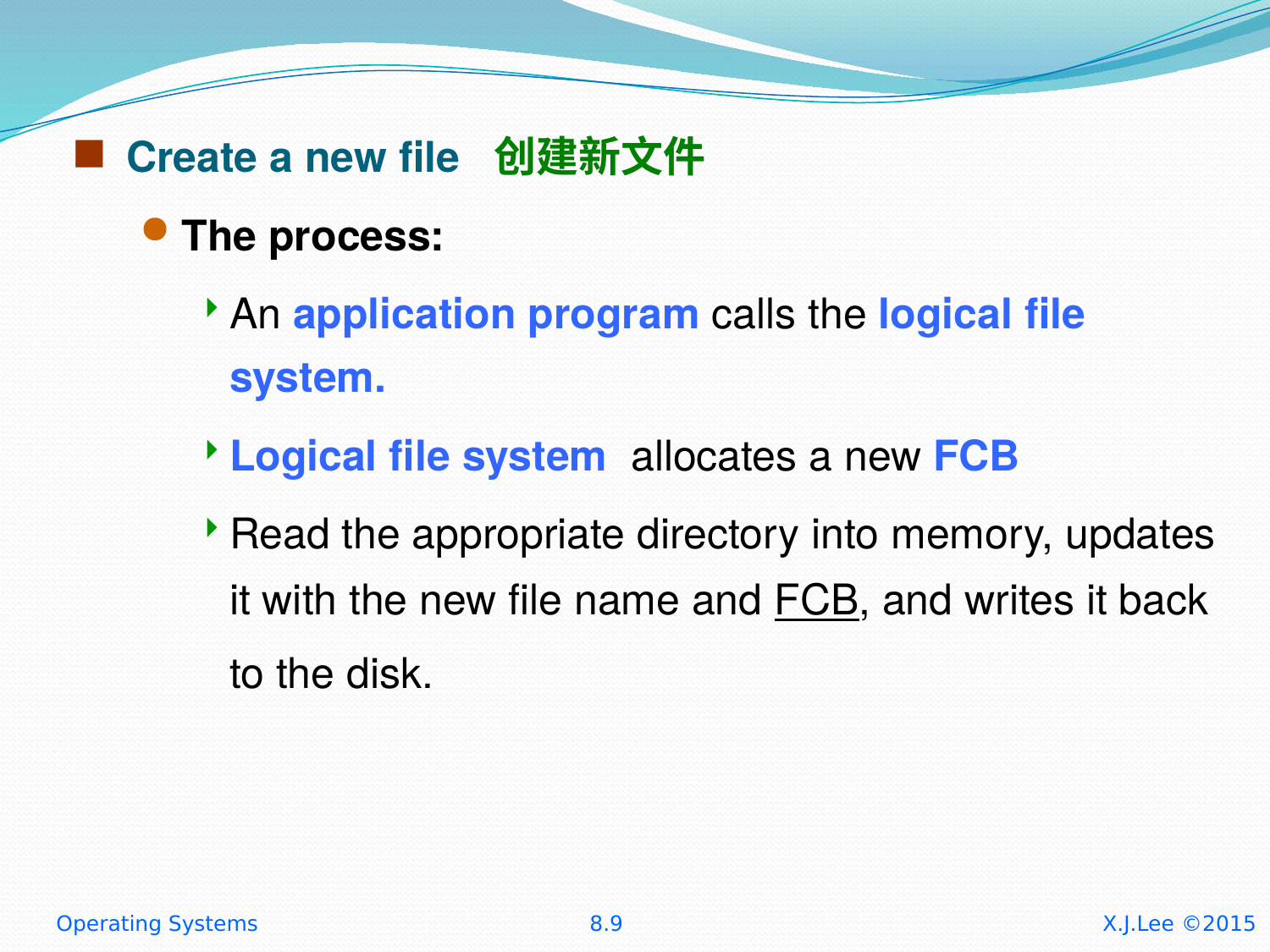

Create a new file  创建新文件
The process:
An application program calls the logical file system.
Logical file system  allocates a new FCB
Read the appropriate directory into memory, updates it with the new file name and FCB, and writes it back to the disk.
Operating Systems
8.9
X.J.Lee ©2015